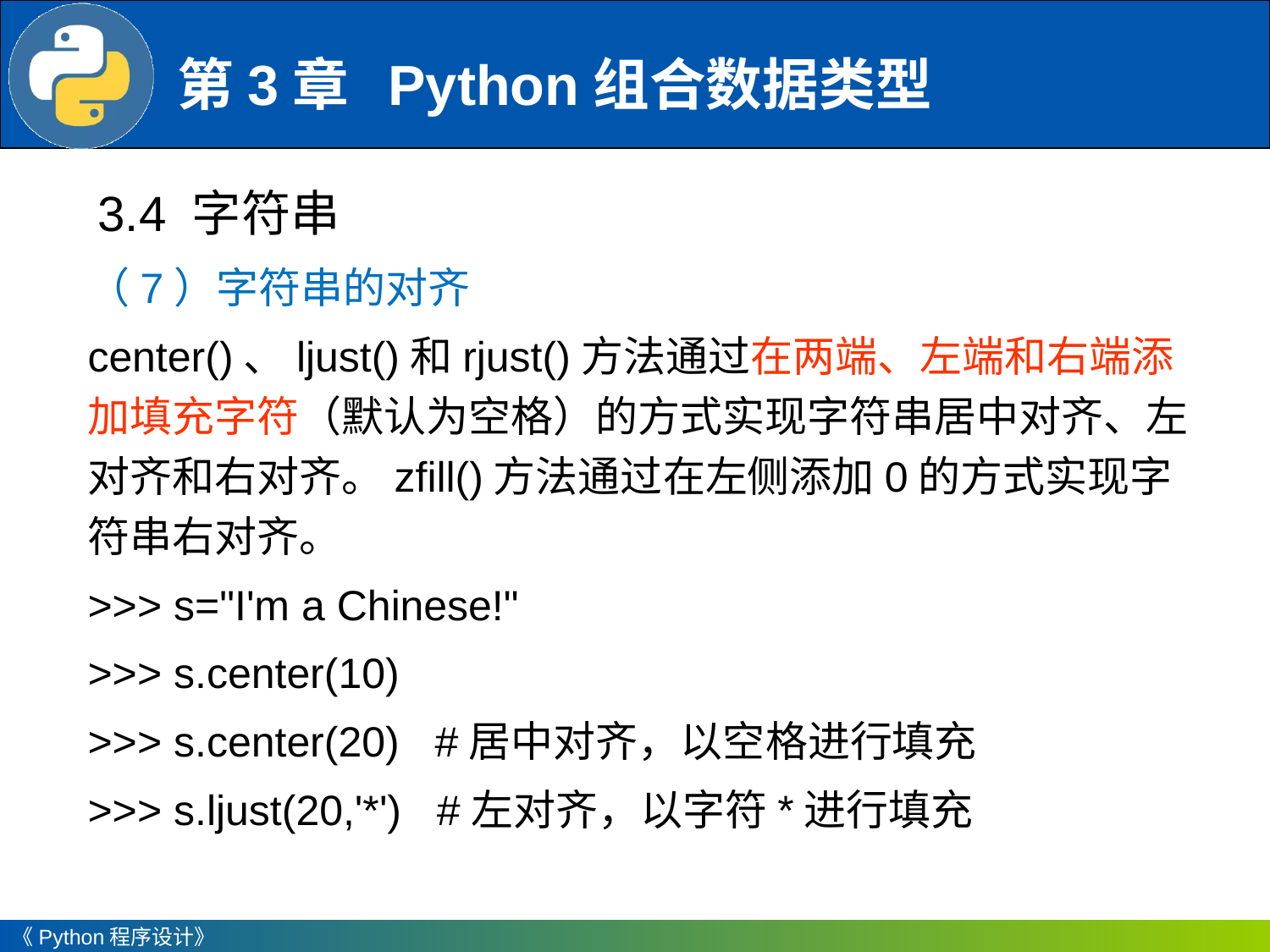

3.4 字符串
（7）字符串的对齐
center()、ljust()和rjust()方法通过在两端、左端和右端添加填充字符（默认为空格）的方式实现字符串居中对齐、左对齐和右对齐。zfill()方法通过在左侧添加0的方式实现字符串右对齐。
>>> s="I'm a Chinese!"
>>> s.center(10)
>>> s.center(20)   #居中对齐，以空格进行填充
>>> s.ljust(20,'*')   #左对齐，以字符*进行填充